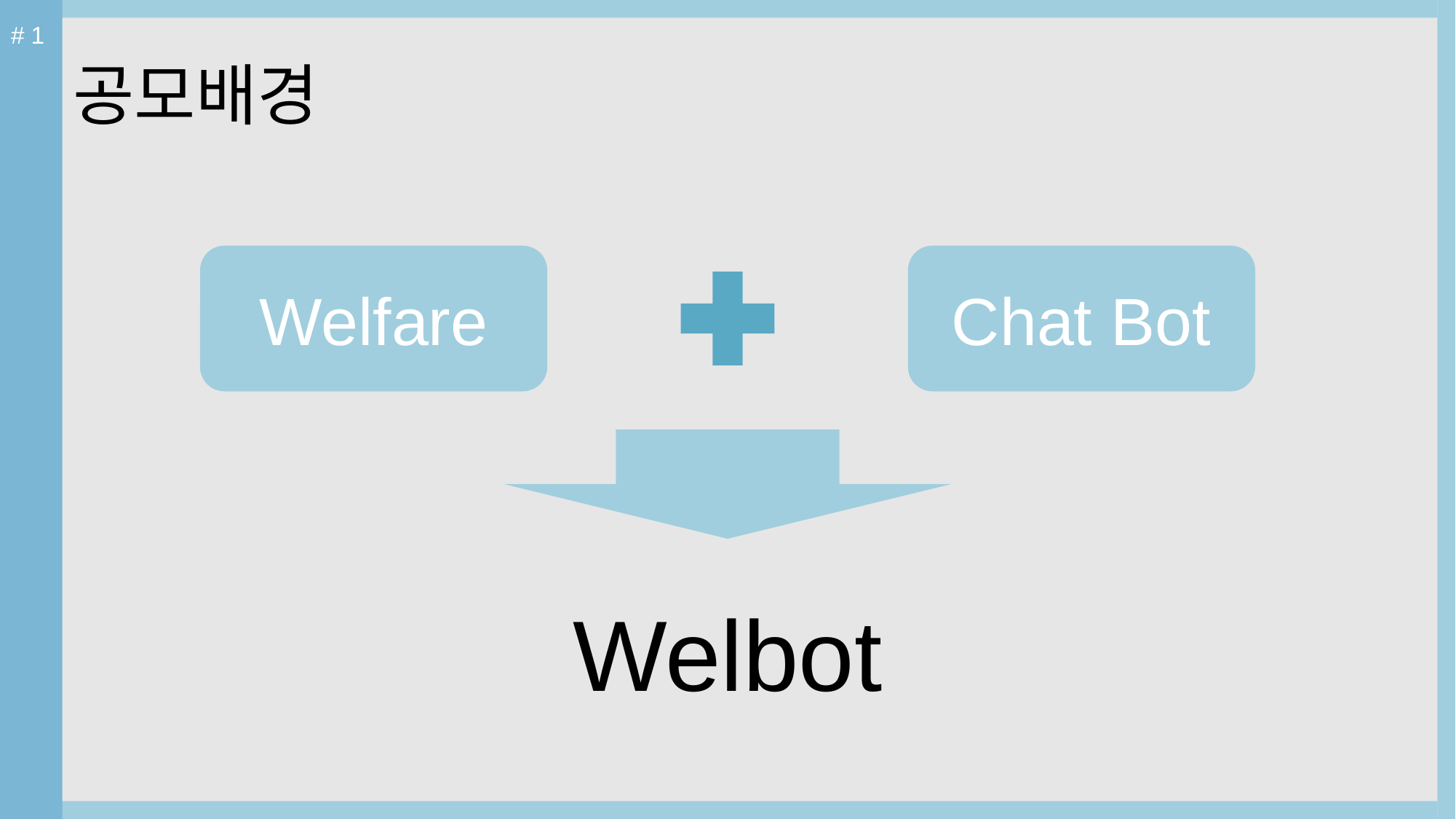

# 1
# 공모배경
Welfare
Chat Bot

Welbot